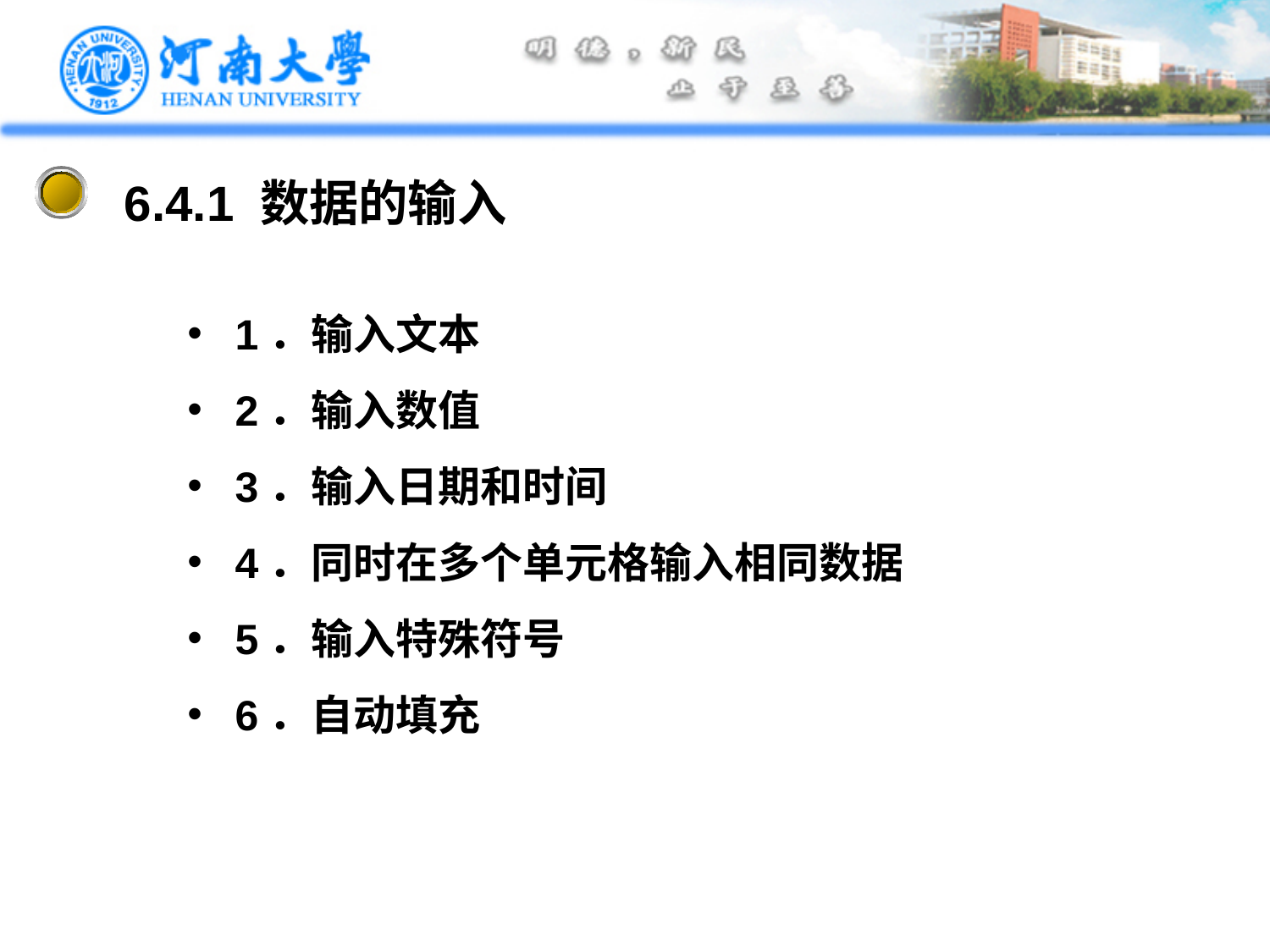

6.4.1 数据的输入

1．输入文本
2．输入数值
3．输入日期和时间
4．同时在多个单元格输入相同数据
5．输入特殊符号
6．自动填充